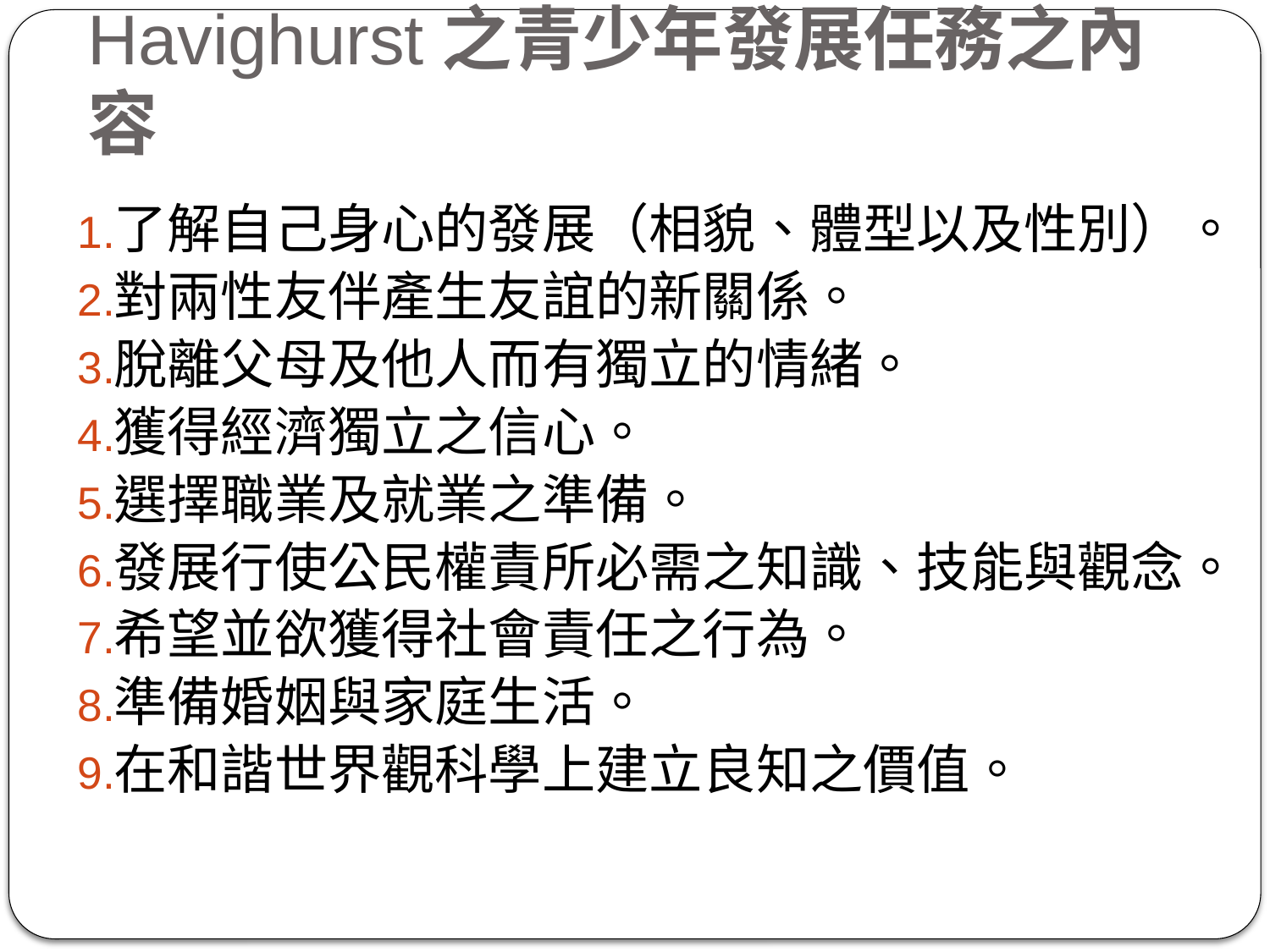

# Havighurst之青少年發展任務之內容
了解自己身心的發展（相貌、體型以及性別）。
對兩性友伴產生友誼的新關係。
脫離父母及他人而有獨立的情緒。
獲得經濟獨立之信心。
選擇職業及就業之準備。
發展行使公民權責所必需之知識、技能與觀念。
希望並欲獲得社會責任之行為。
準備婚姻與家庭生活。
在和諧世界觀科學上建立良知之價值。